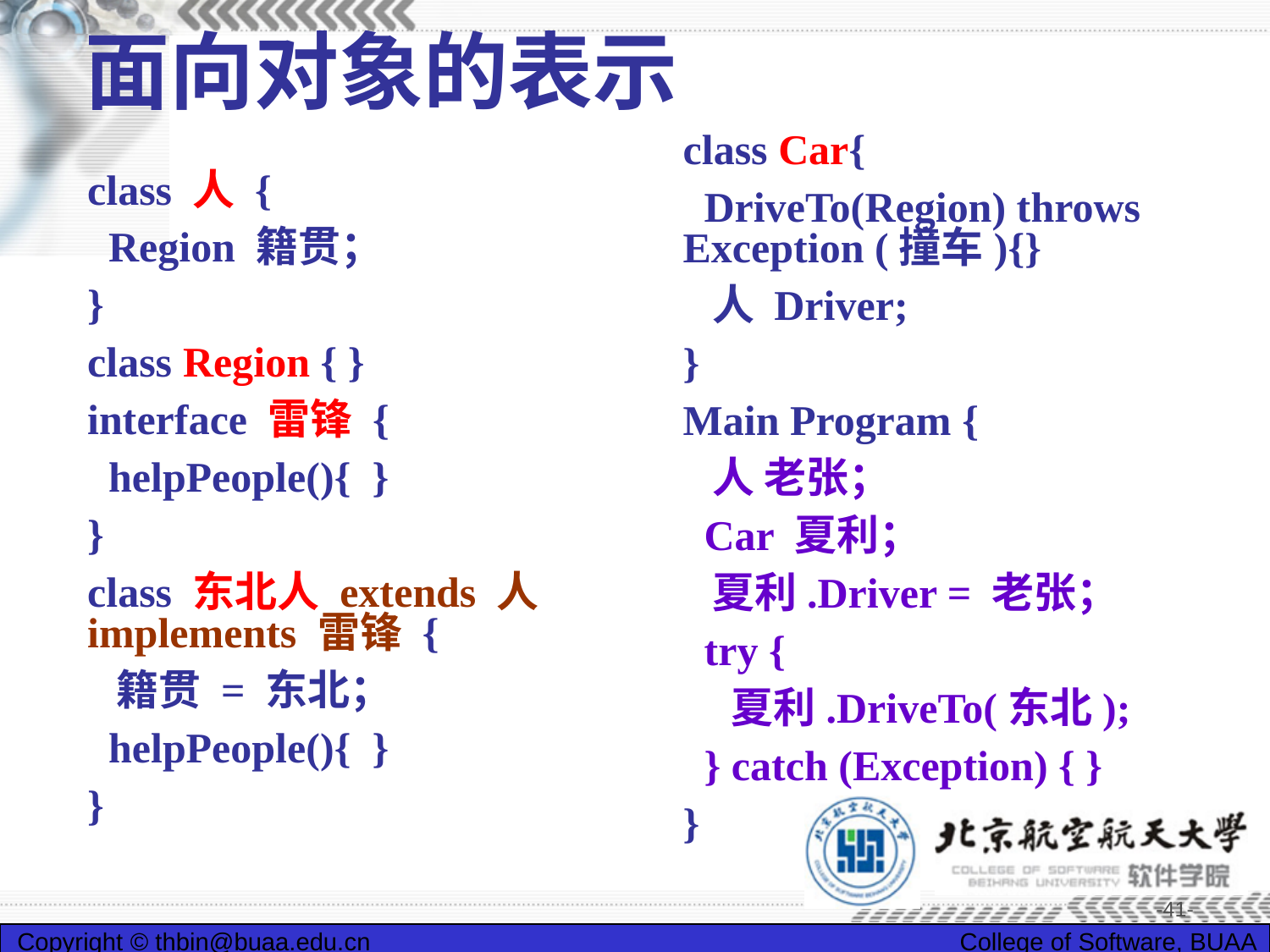

# 面向对象的表示
class Car{
  DriveTo(Region) throws Exception (撞车){}
  人 Driver;
}
Main Program {
  人 老张；
  Car 夏利；
  夏利.Driver = 老张；
  try {
    夏利.DriveTo(东北);
  } catch (Exception) { }
}
class 人 {
  Region 籍贯；
}
class Region { }
interface 雷锋 {
  helpPeople(){  }
}
class 东北人 extends 人 implements 雷锋 {
  籍贯 = 东北；
  helpPeople(){  }
}

-41-